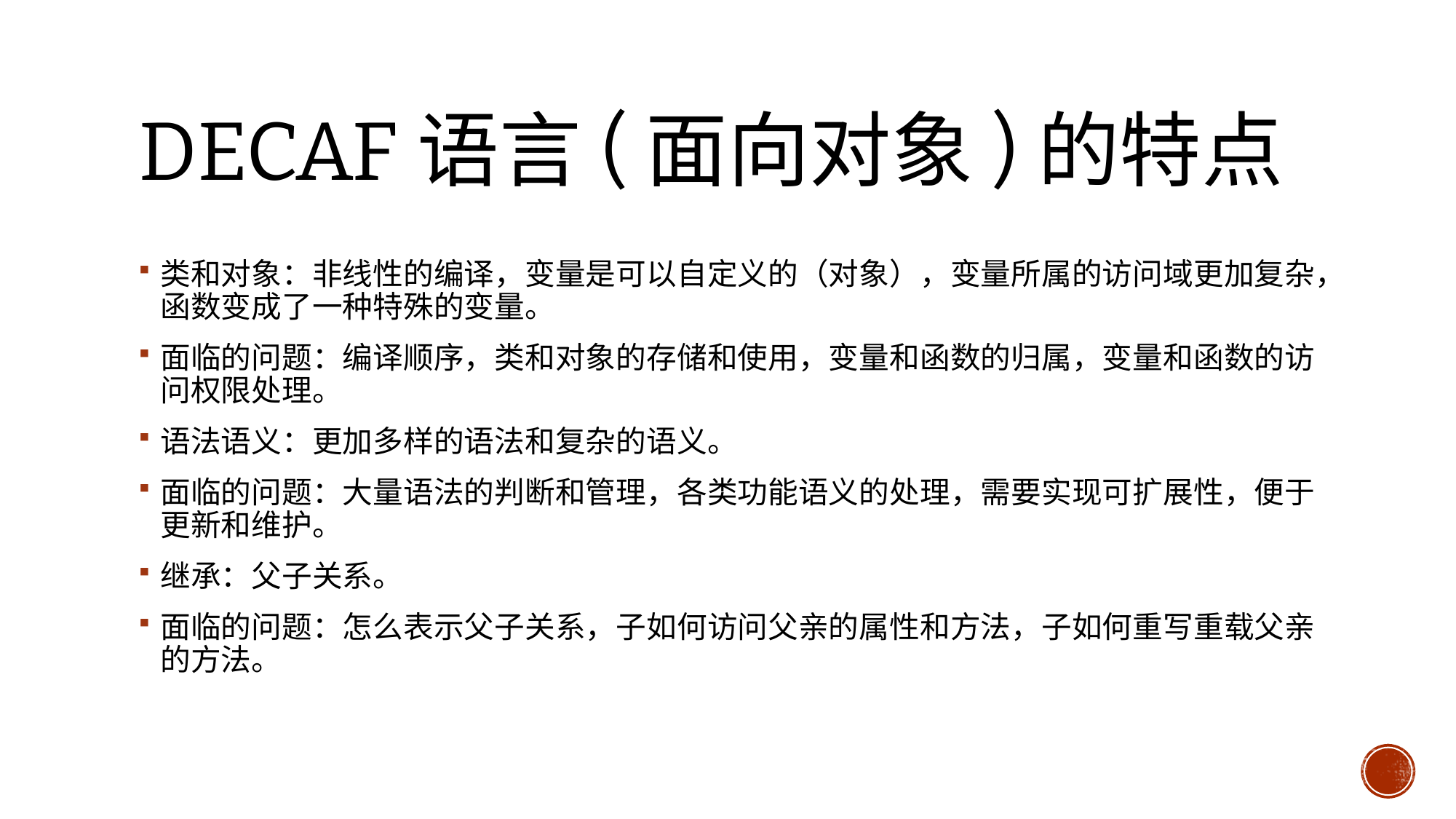

# Decaf语言(面向对象)的特点
类和对象：非线性的编译，变量是可以自定义的（对象），变量所属的访问域更加复杂，函数变成了一种特殊的变量。
面临的问题：编译顺序，类和对象的存储和使用，变量和函数的归属，变量和函数的访问权限处理。
语法语义：更加多样的语法和复杂的语义。
面临的问题：大量语法的判断和管理，各类功能语义的处理，需要实现可扩展性，便于更新和维护。
继承：父子关系。
面临的问题：怎么表示父子关系，子如何访问父亲的属性和方法，子如何重写重载父亲的方法。